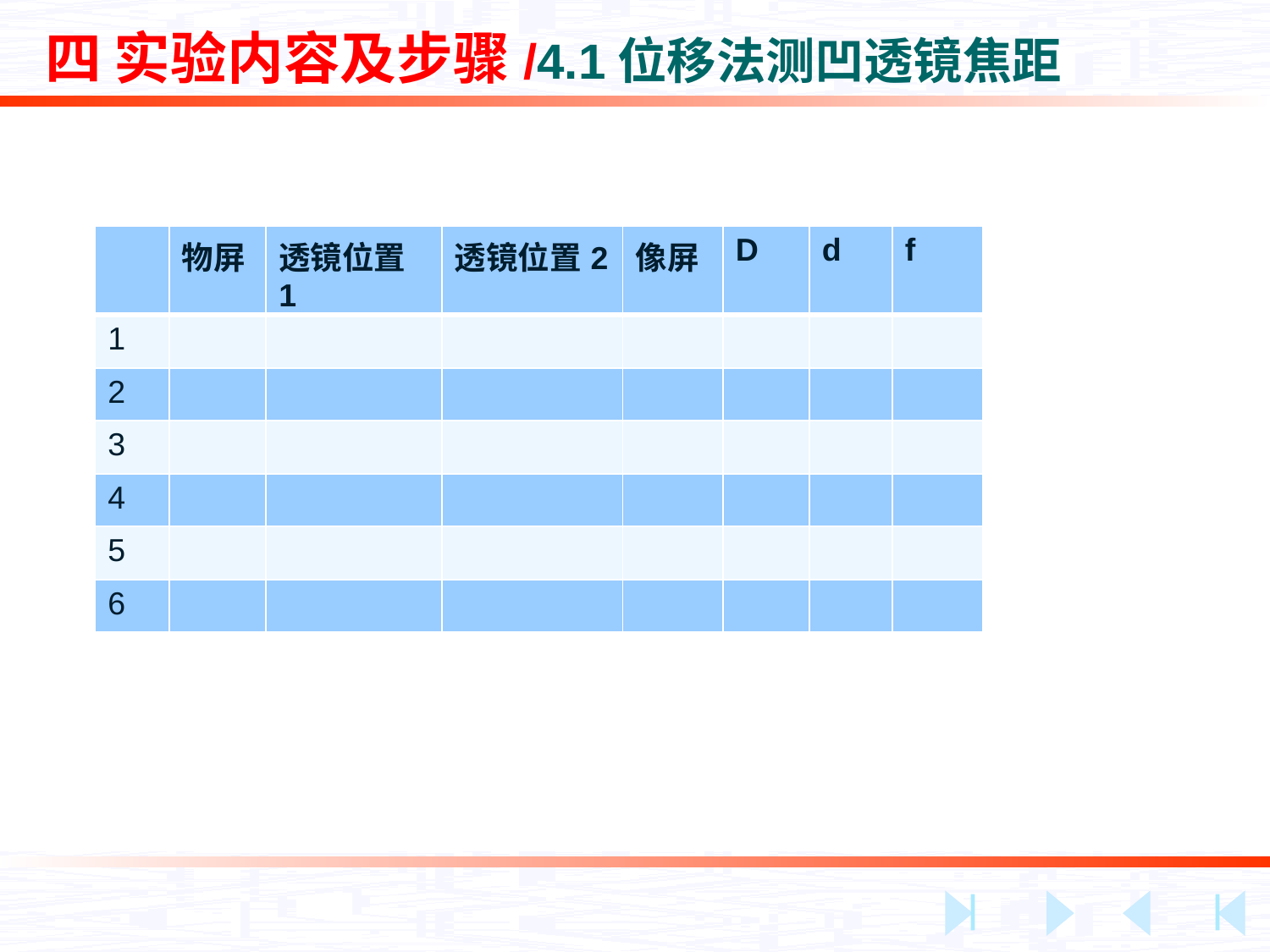

四 实验内容及步骤/4.1位移法测凹透镜焦距
|  | 物屏 | 透镜位置1 | 透镜位置2 | 像屏 | D | d | f |
| --- | --- | --- | --- | --- | --- | --- | --- |
| 1 |  |  |  |  |  |  |  |
| 2 |  |  |  |  |  |  |  |
| 3 |  |  |  |  |  |  |  |
| 4 |  |  |  |  |  |  |  |
| 5 |  |  |  |  |  |  |  |
| 6 |  |  |  |  |  |  |  |